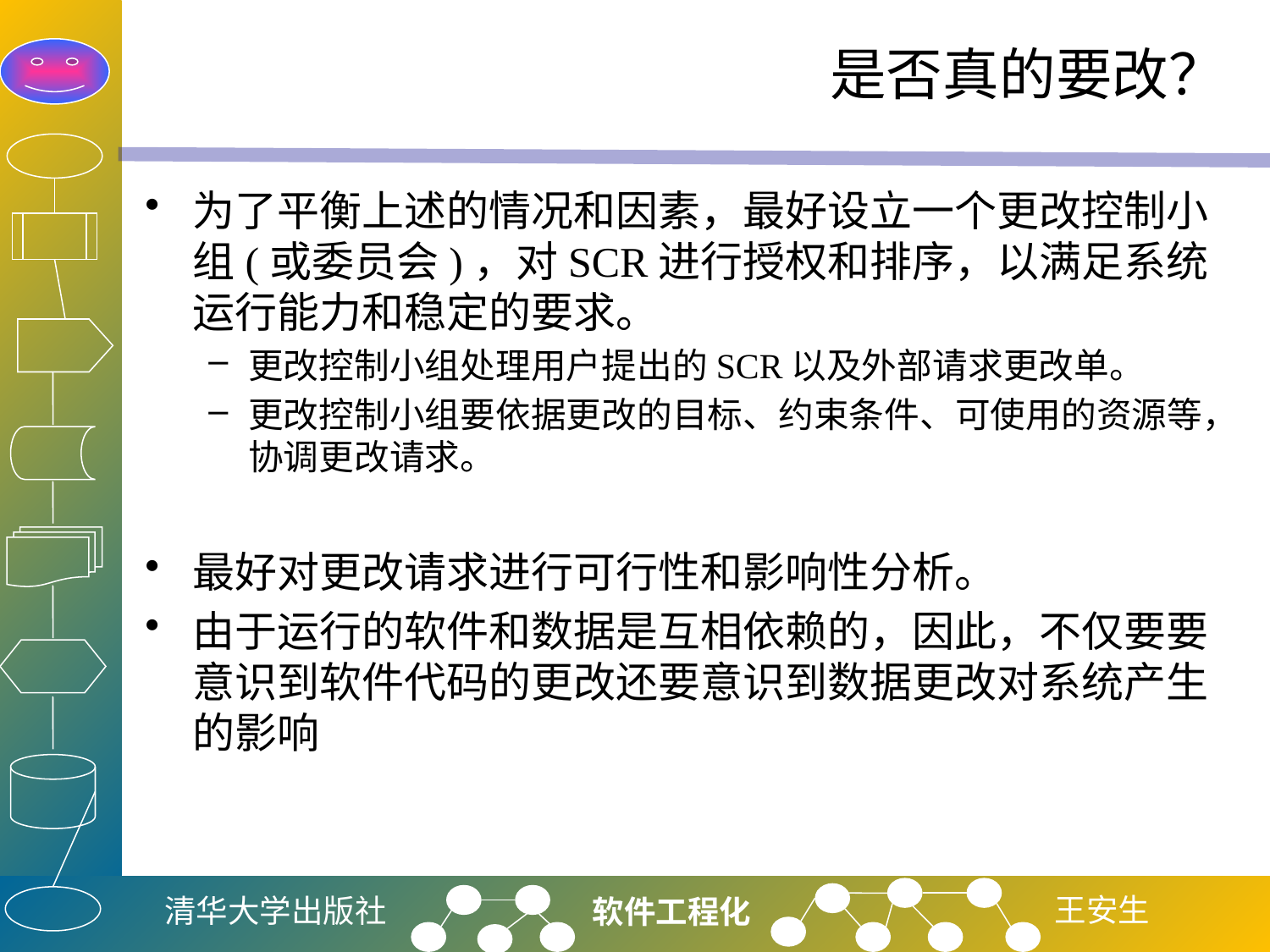

# 是否真的要改？
为了平衡上述的情况和因素，最好设立一个更改控制小组(或委员会)，对SCR进行授权和排序，以满足系统运行能力和稳定的要求。
更改控制小组处理用户提出的SCR以及外部请求更改单。
更改控制小组要依据更改的目标、约束条件、可使用的资源等，协调更改请求。

最好对更改请求进行可行性和影响性分析。
由于运行的软件和数据是互相依赖的，因此，不仅要要意识到软件代码的更改还要意识到数据更改对系统产生的影响